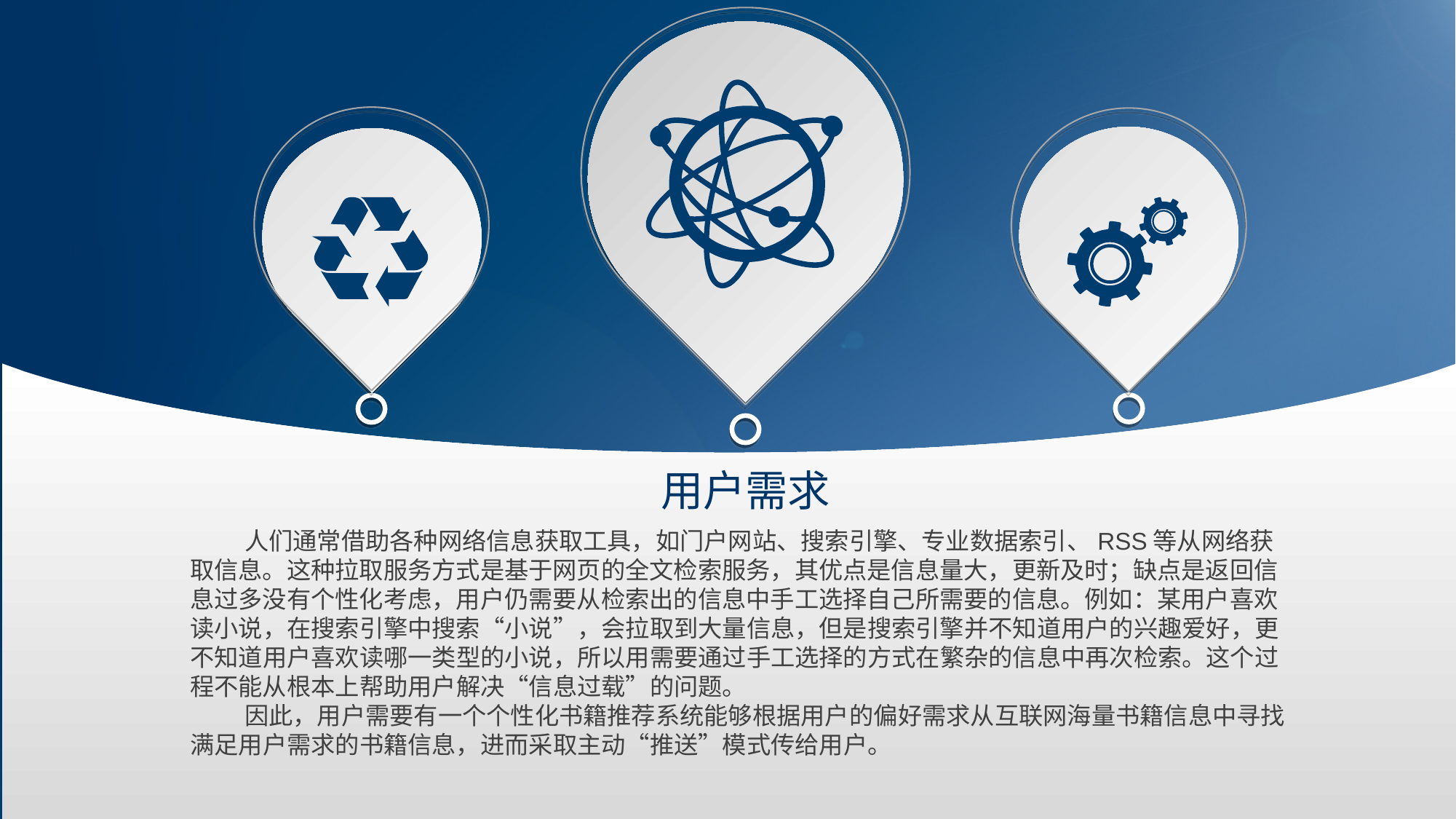

用户需求
人们通常借助各种网络信息获取工具，如门户网站、搜索引擎、专业数据索引、RSS等从网络获取信息。这种拉取服务方式是基于网页的全文检索服务，其优点是信息量大，更新及时；缺点是返回信息过多没有个性化考虑，用户仍需要从检索出的信息中手工选择自己所需要的信息。例如：某用户喜欢读小说，在搜索引擎中搜索“小说”，会拉取到大量信息，但是搜索引擎并不知道用户的兴趣爱好，更不知道用户喜欢读哪一类型的小说，所以用需要通过手工选择的方式在繁杂的信息中再次检索。这个过程不能从根本上帮助用户解决“信息过载”的问题。
因此，用户需要有一个个性化书籍推荐系统能够根据用户的偏好需求从互联网海量书籍信息中寻找满足用户需求的书籍信息，进而采取主动“推送”模式传给用户。